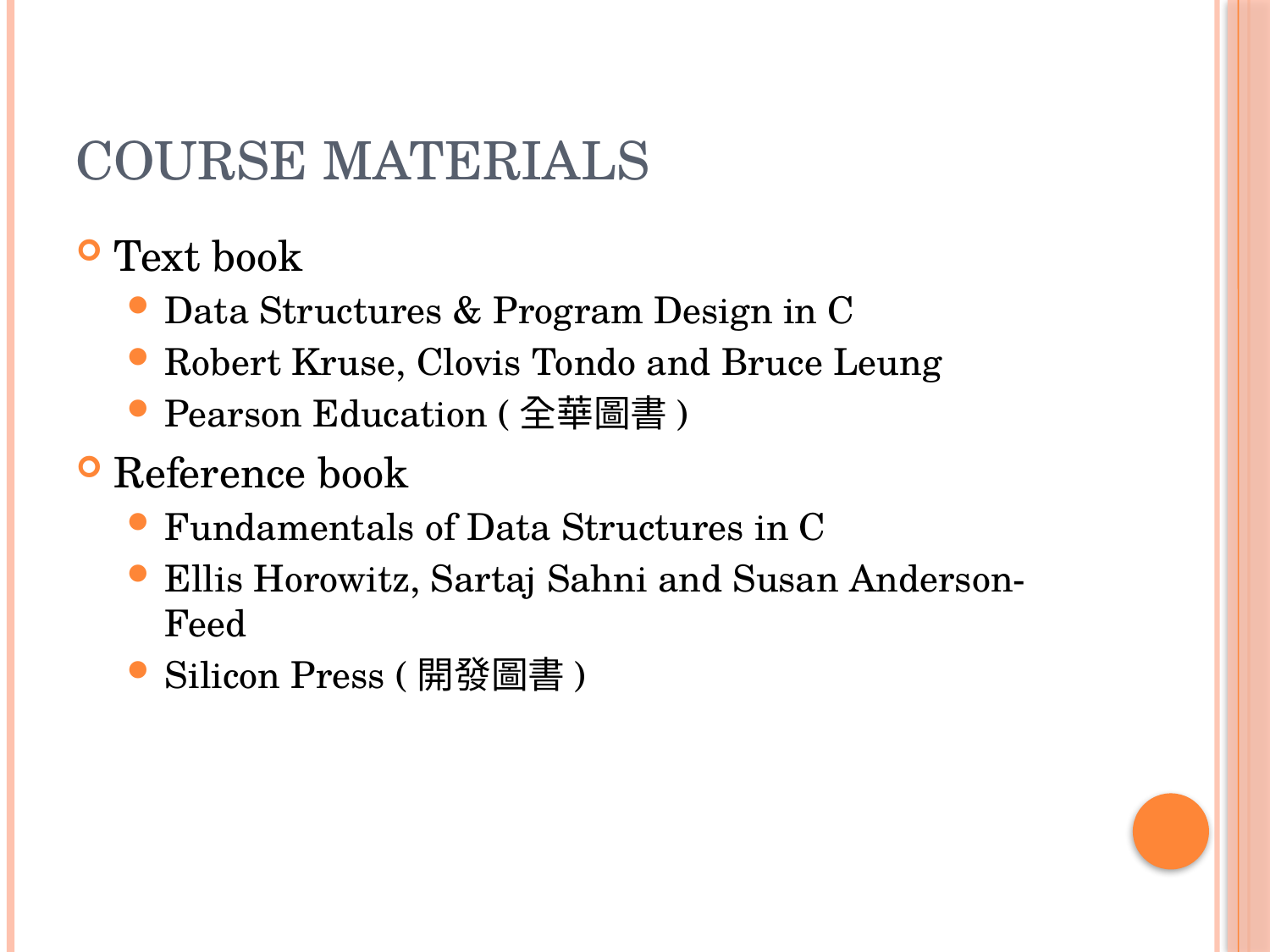

# Course materials
Text book
Data Structures & Program Design in C
Robert Kruse, Clovis Tondo and Bruce Leung
Pearson Education (全華圖書)
Reference book
Fundamentals of Data Structures in C
Ellis Horowitz, Sartaj Sahni and Susan Anderson-Feed
Silicon Press (開發圖書)